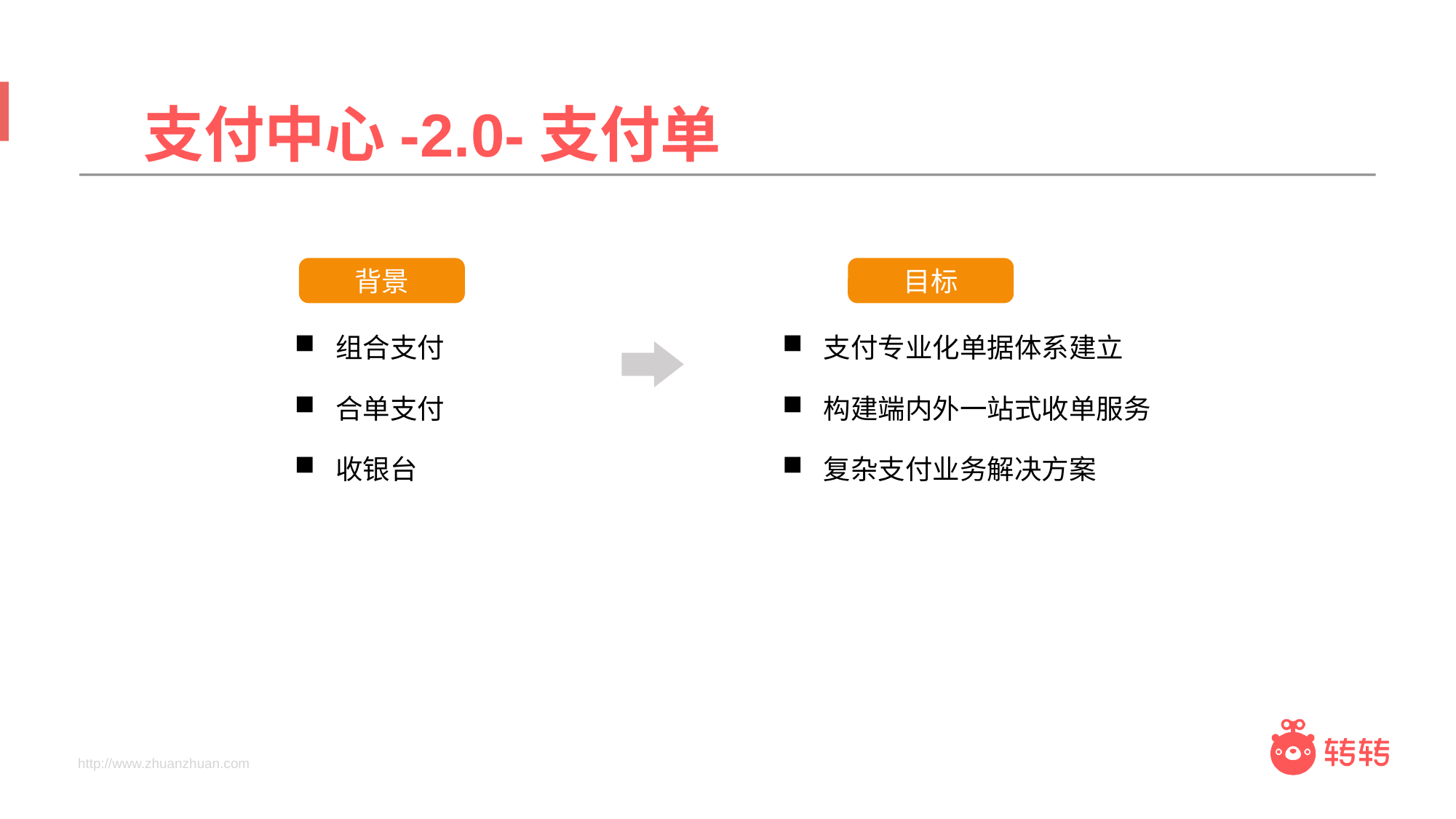

支付中心-2.0-支付单
背景
目标
组合支付
合单支付
收银台
支付专业化单据体系建立
构建端内外一站式收单服务
复杂支付业务解决方案